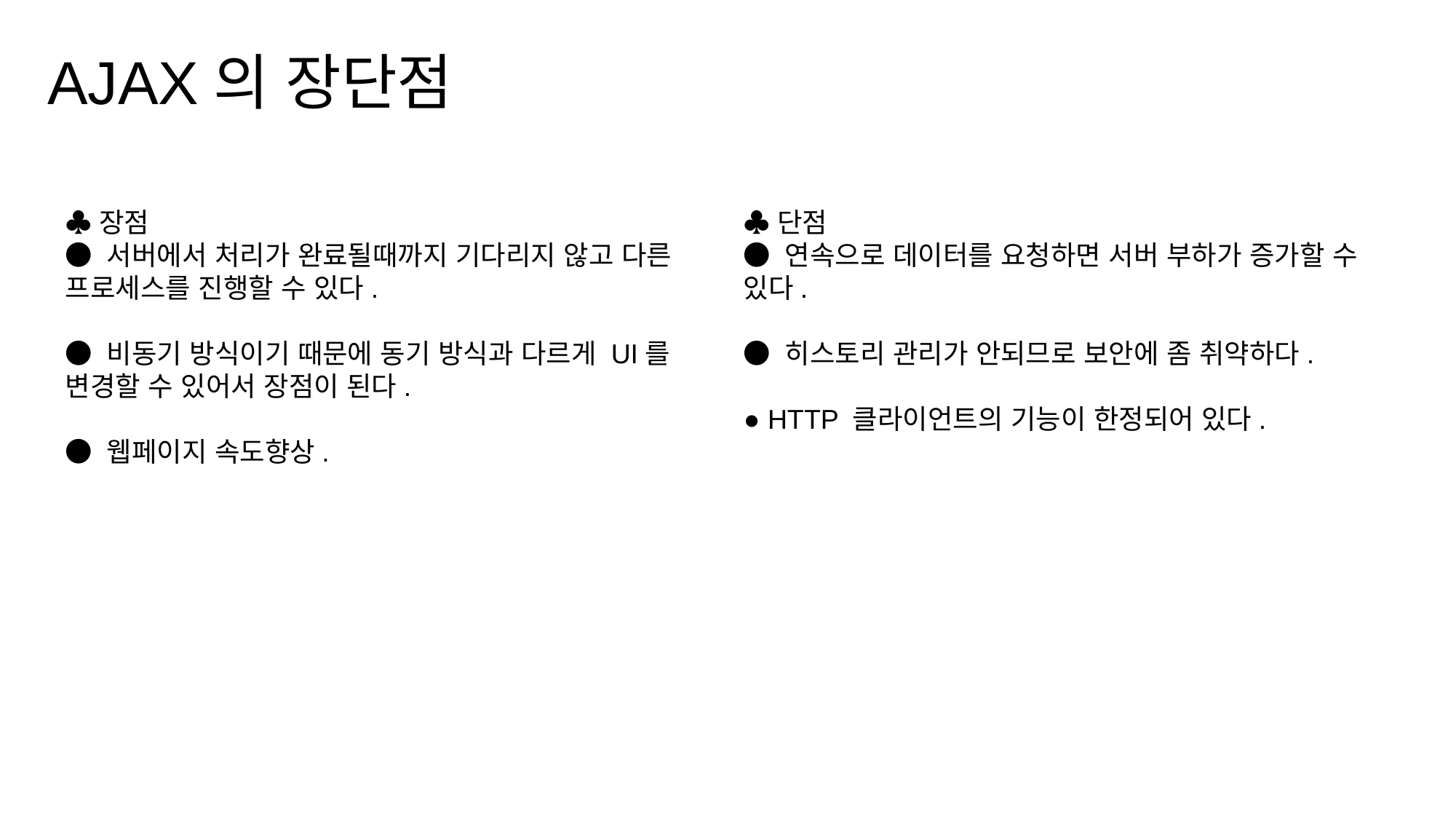

AJAX의 장단점
♣단점
● 연속으로 데이터를 요청하면 서버 부하가 증가할 수 있다.

● 히스토리 관리가 안되므로 보안에 좀 취약하다.

● HTTP 클라이언트의 기능이 한정되어 있다.
♣장점
● 서버에서 처리가 완료될때까지 기다리지 않고 다른 프로세스를 진행할 수 있다.

● 비동기 방식이기 때문에 동기 방식과 다르게 UI를 변경할 수 있어서 장점이 된다.

● 웹페이지 속도향상.